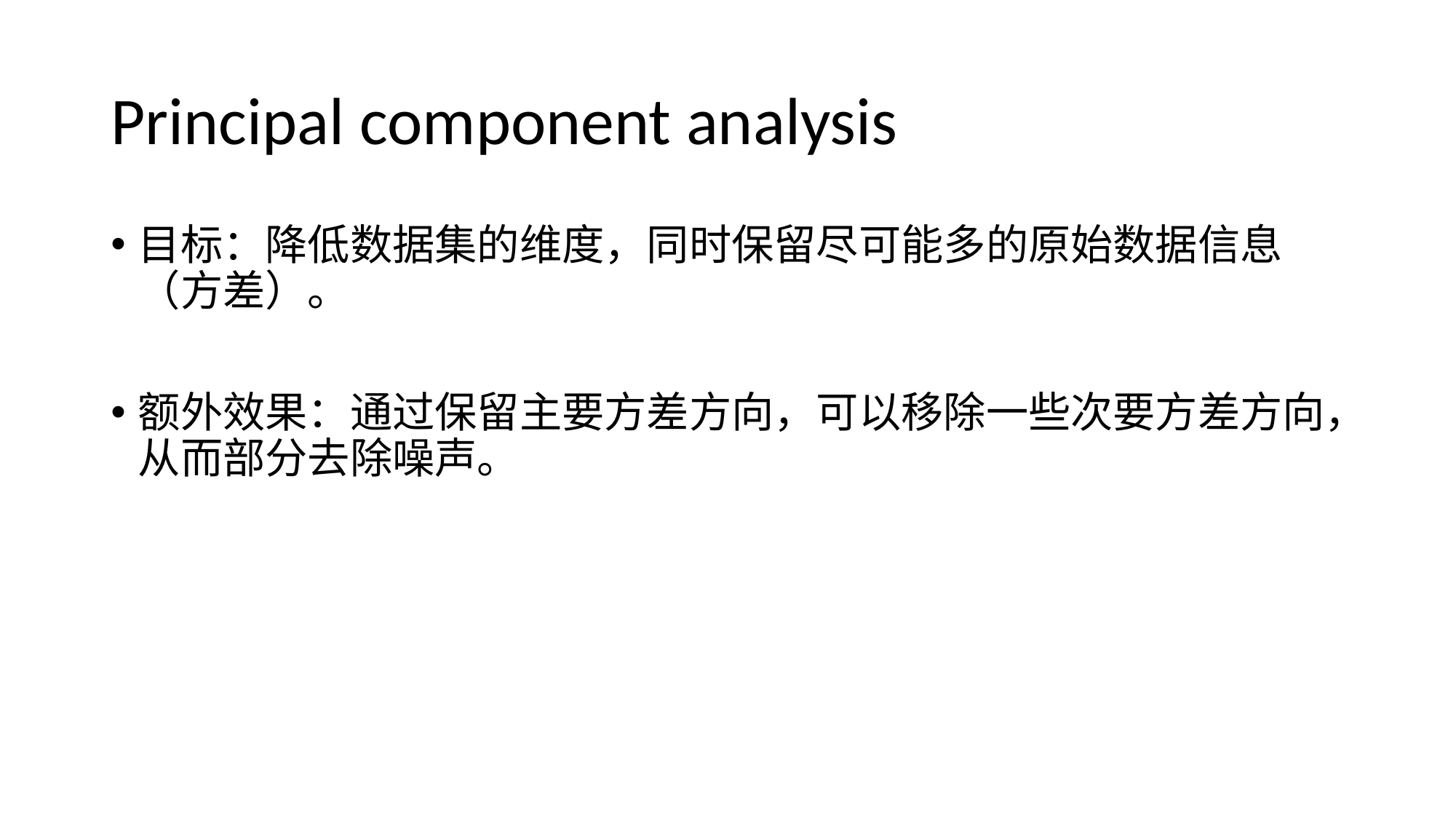

# Principal component analysis
目标：降低数据集的维度，同时保留尽可能多的原始数据信息（方差）。

额外效果：通过保留主要方差方向，可以移除一些次要方差方向，从而部分去除噪声。